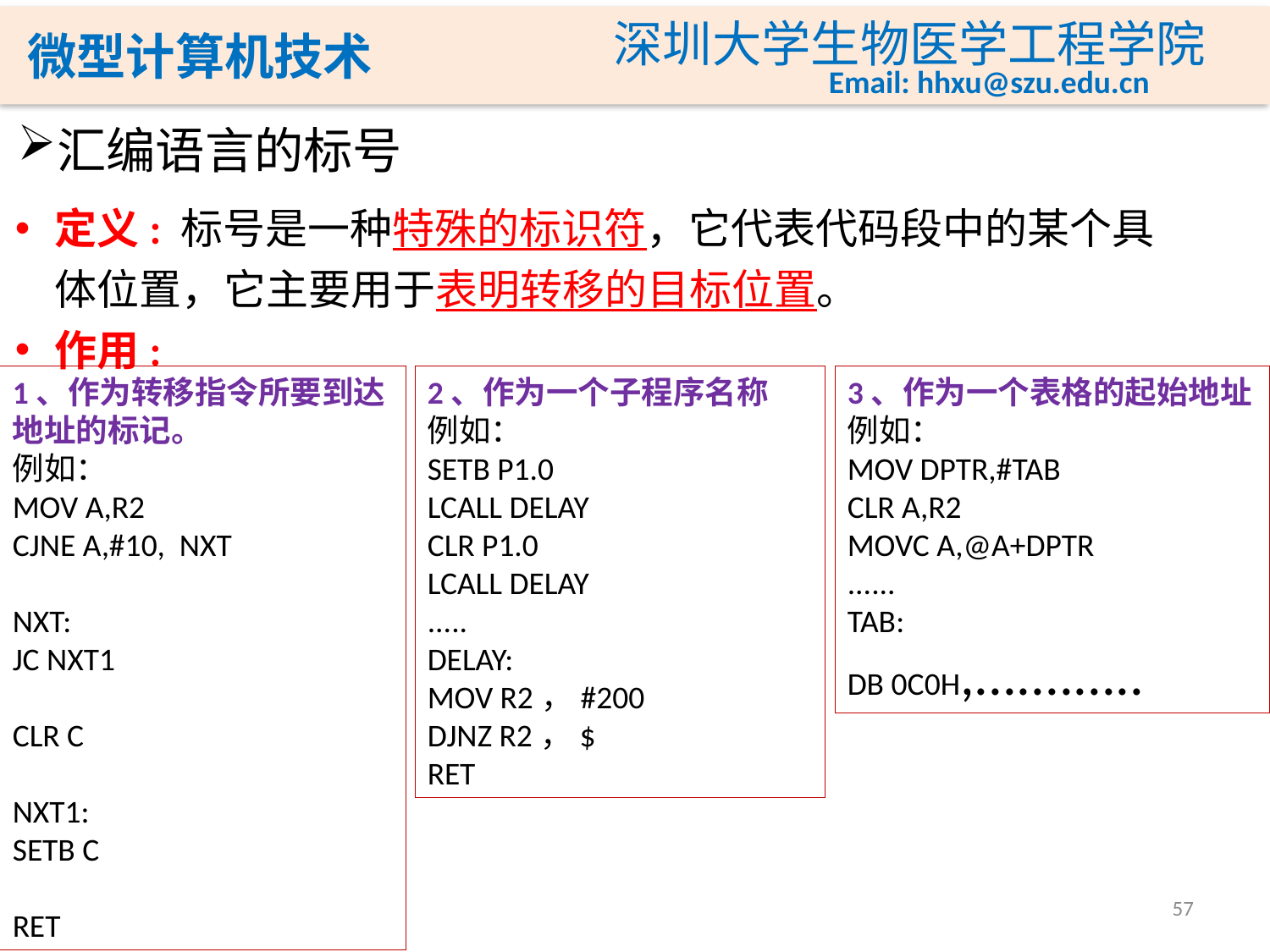

汇编语言的标号
定义: 标号是一种特殊的标识符，它代表代码段中的某个具体位置，它主要用于表明转移的目标位置。
作用:

1、作为转移指令所要到达地址的标记。
例如：
MOV A,R2
CJNE A,#10,  NXT
NXT:
JC NXT1
CLR C
NXT1:
SETB C
RET
2、作为一个子程序名称
例如：
SETB P1.0
LCALL DELAY
CLR P1.0
LCALL DELAY
.....
DELAY:
MOV R2，#200
DJNZ R2，$
RET
3、作为一个表格的起始地址
例如：
MOV DPTR,#TAB
CLR A,R2
MOVC A,@A+DPTR
......
TAB:
DB 0C0H,............
57